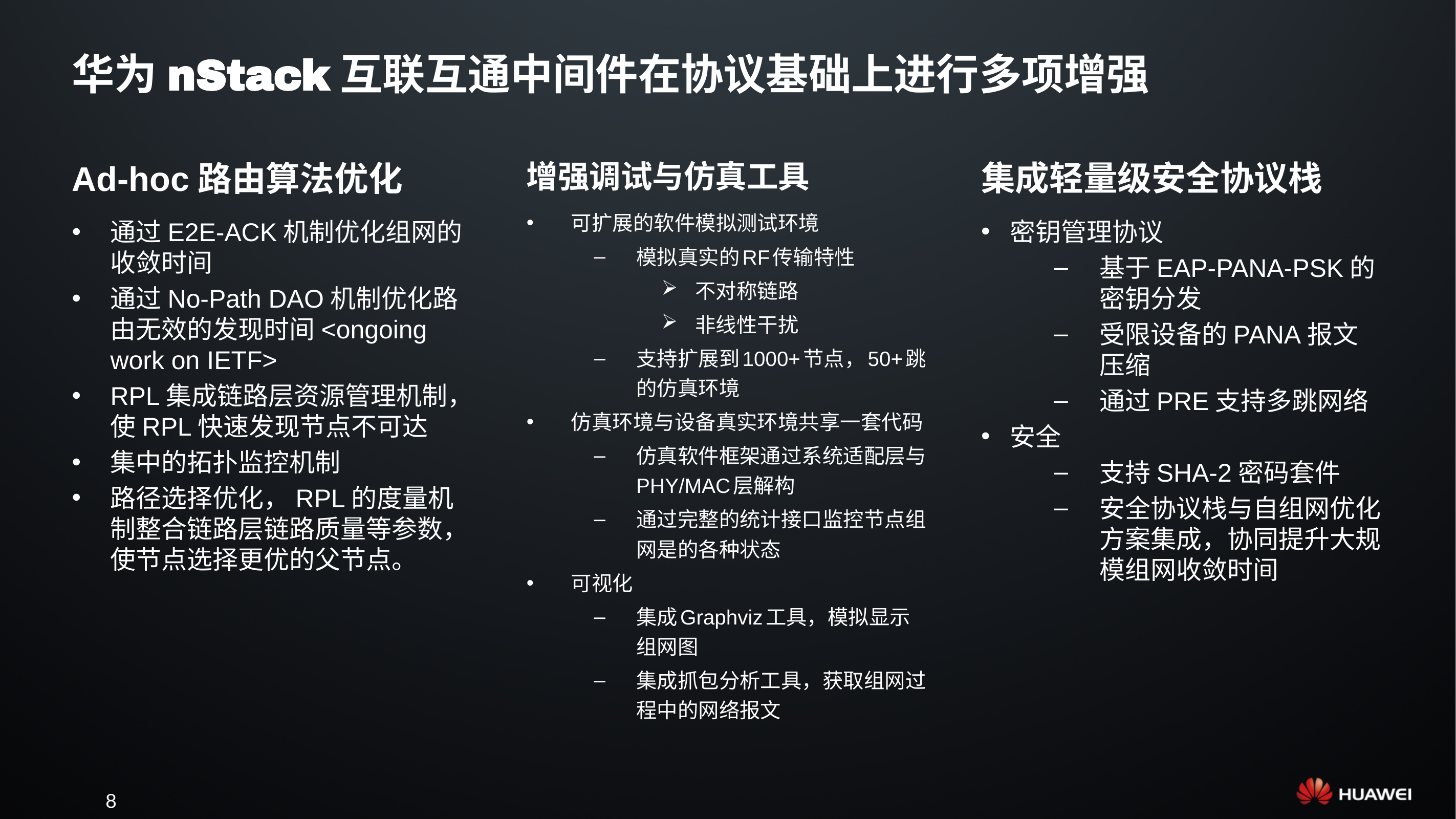

# 华为nStack互联互通中间件在协议基础上进行多项增强
增强调试与仿真工具
可扩展的软件模拟测试环境
模拟真实的RF传输特性
不对称链路
非线性干扰
支持扩展到1000+节点，50+跳的仿真环境
仿真环境与设备真实环境共享一套代码
仿真软件框架通过系统适配层与PHY/MAC层解构
通过完整的统计接口监控节点组网是的各种状态
可视化
集成Graphviz工具，模拟显示组网图
集成抓包分析工具，获取组网过程中的网络报文
集成轻量级安全协议栈
密钥管理协议
基于EAP-PANA-PSK的密钥分发
受限设备的PANA报文压缩
通过PRE支持多跳网络
安全
支持SHA-2密码套件
安全协议栈与自组网优化方案集成，协同提升大规模组网收敛时间
Ad-hoc路由算法优化
通过E2E-ACK机制优化组网的收敛时间
通过No-Path DAO机制优化路由无效的发现时间<ongoing work on IETF>
RPL集成链路层资源管理机制，使RPL快速发现节点不可达
集中的拓扑监控机制
路径选择优化，RPL的度量机制整合链路层链路质量等参数，使节点选择更优的父节点。